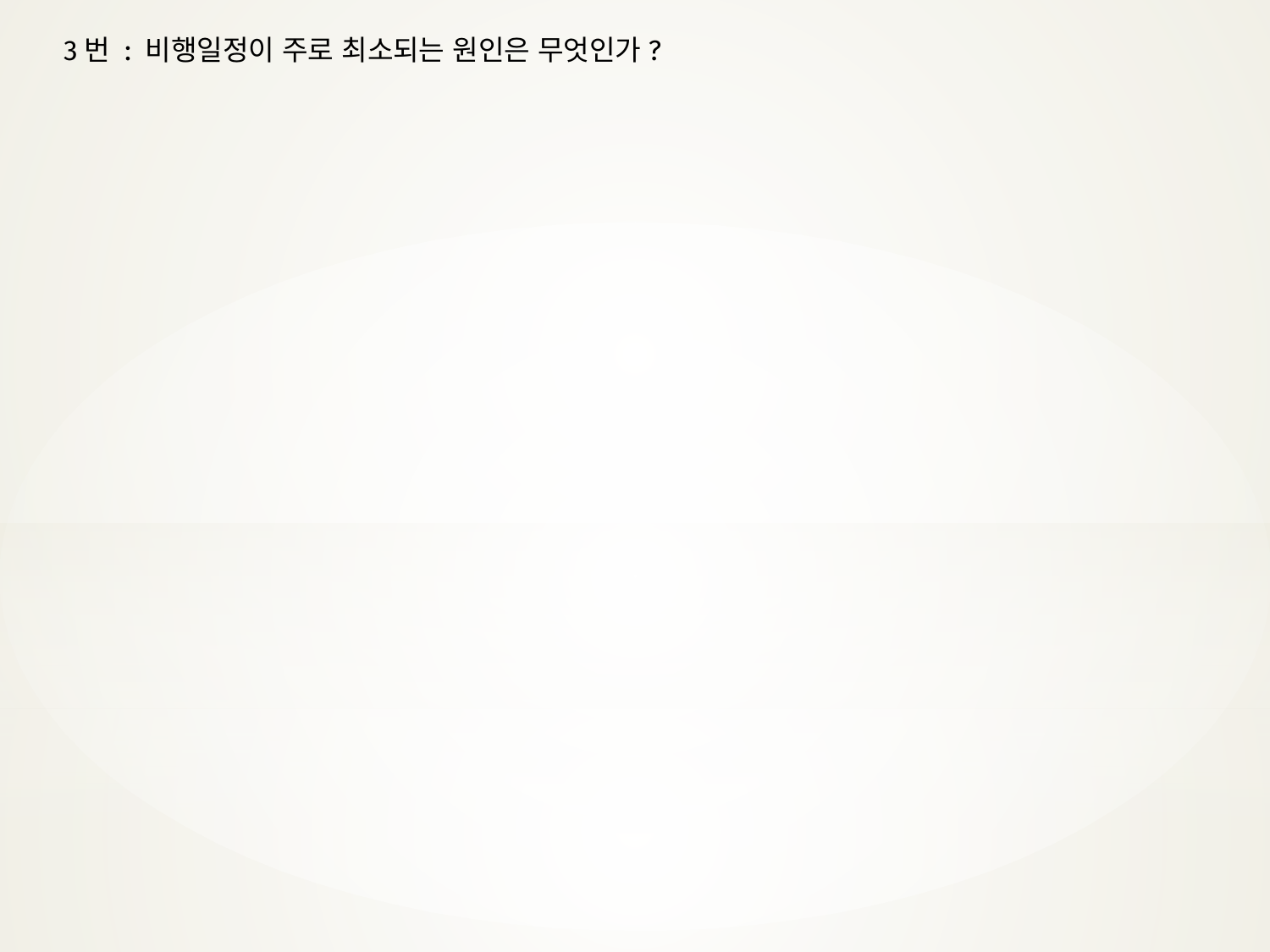

3번 : 비행일정이 주로 최소되는 원인은 무엇인가?